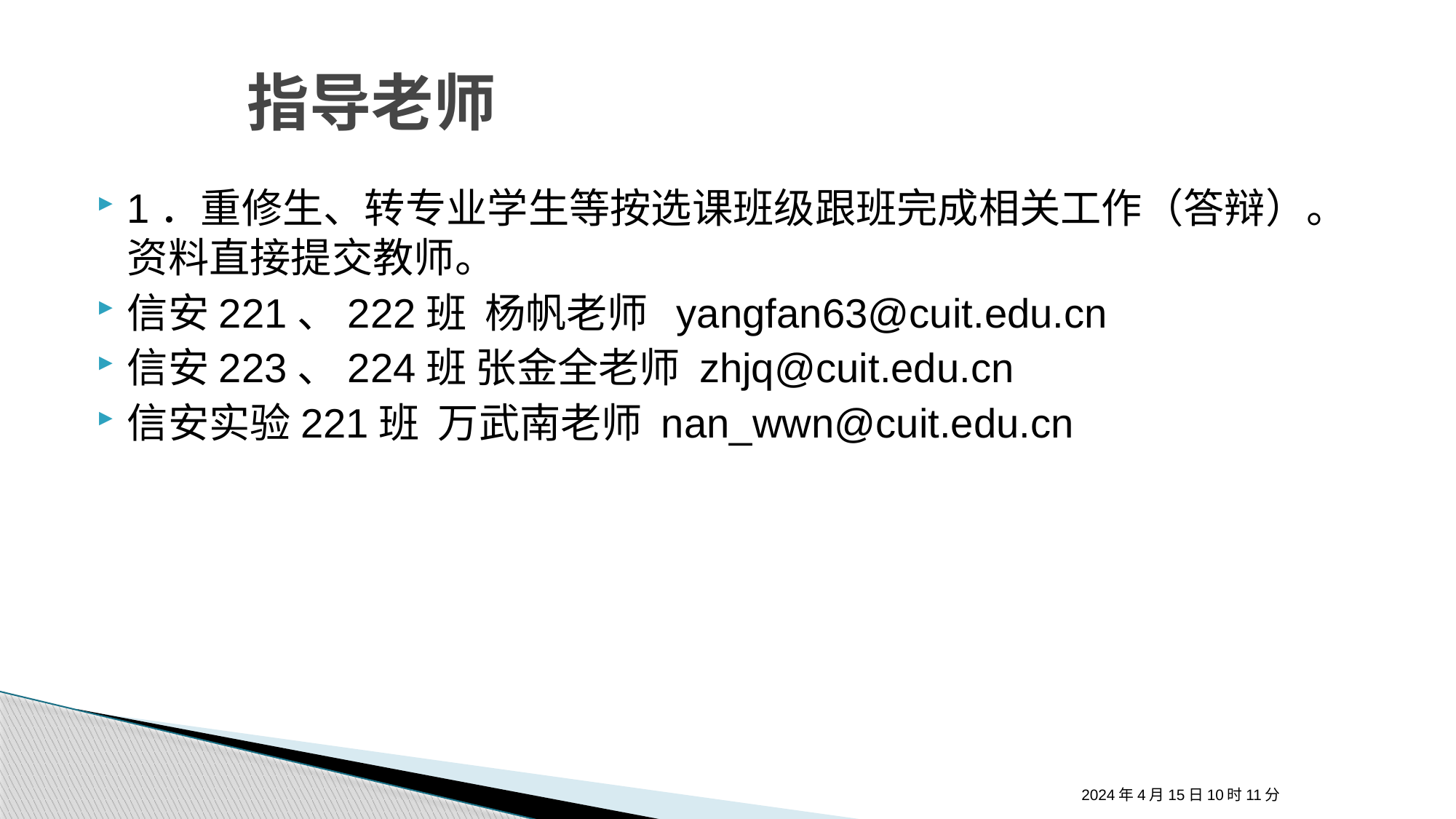

# 指导老师
1．重修生、转专业学生等按选课班级跟班完成相关工作（答辩）。资料直接提交教师。
信安221、222班  杨帆老师  yangfan63@cuit.edu.cn
信安223、224班 张金全老师 zhjq@cuit.edu.cn
信安实验221班  万武南老师 nan_wwn@cuit.edu.cn

2024年4月15日10时11分